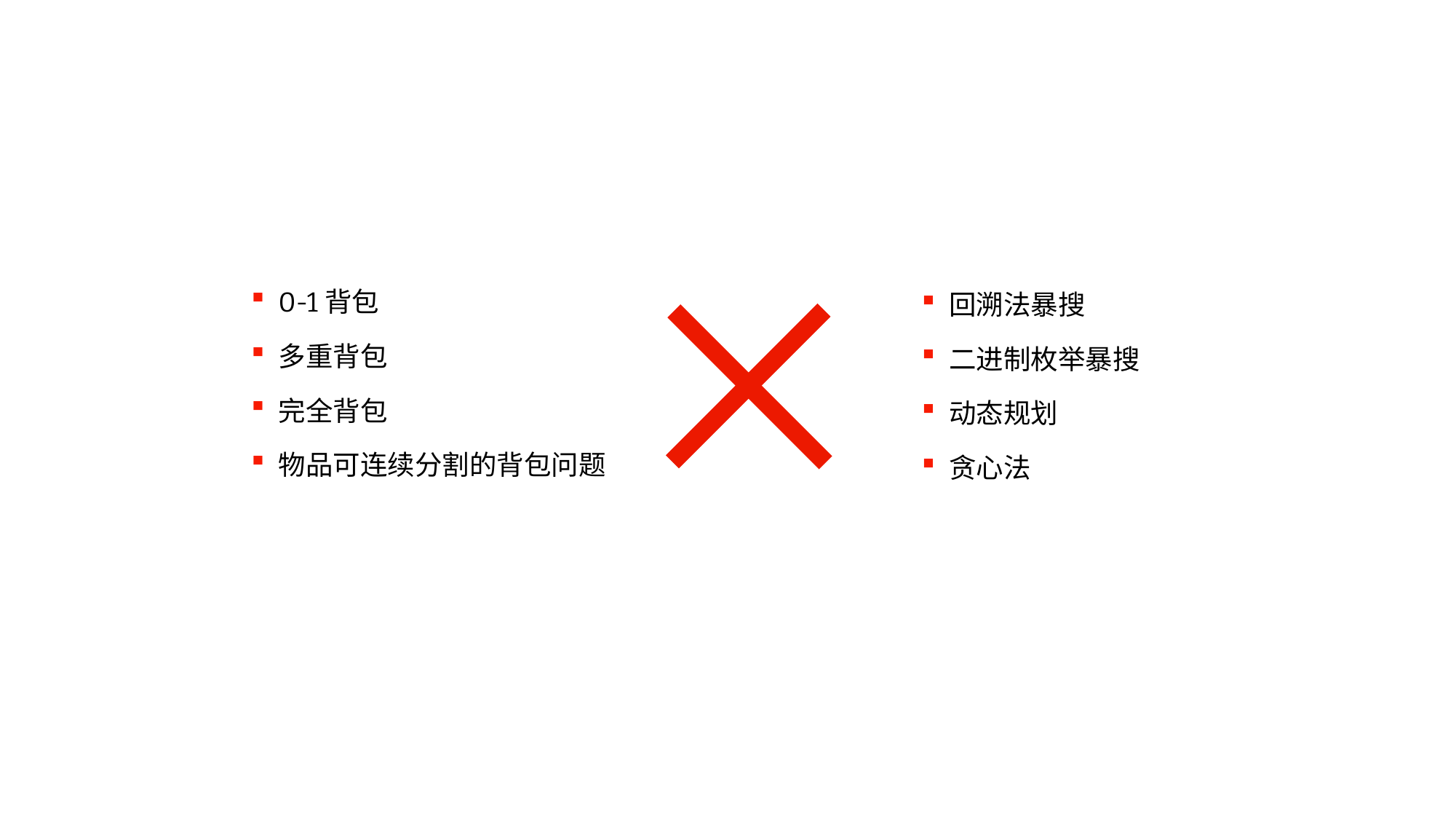

0-1背包
多重背包
完全背包
物品可连续分割的背包问题
回溯法暴搜
二进制枚举暴搜
动态规划
贪心法